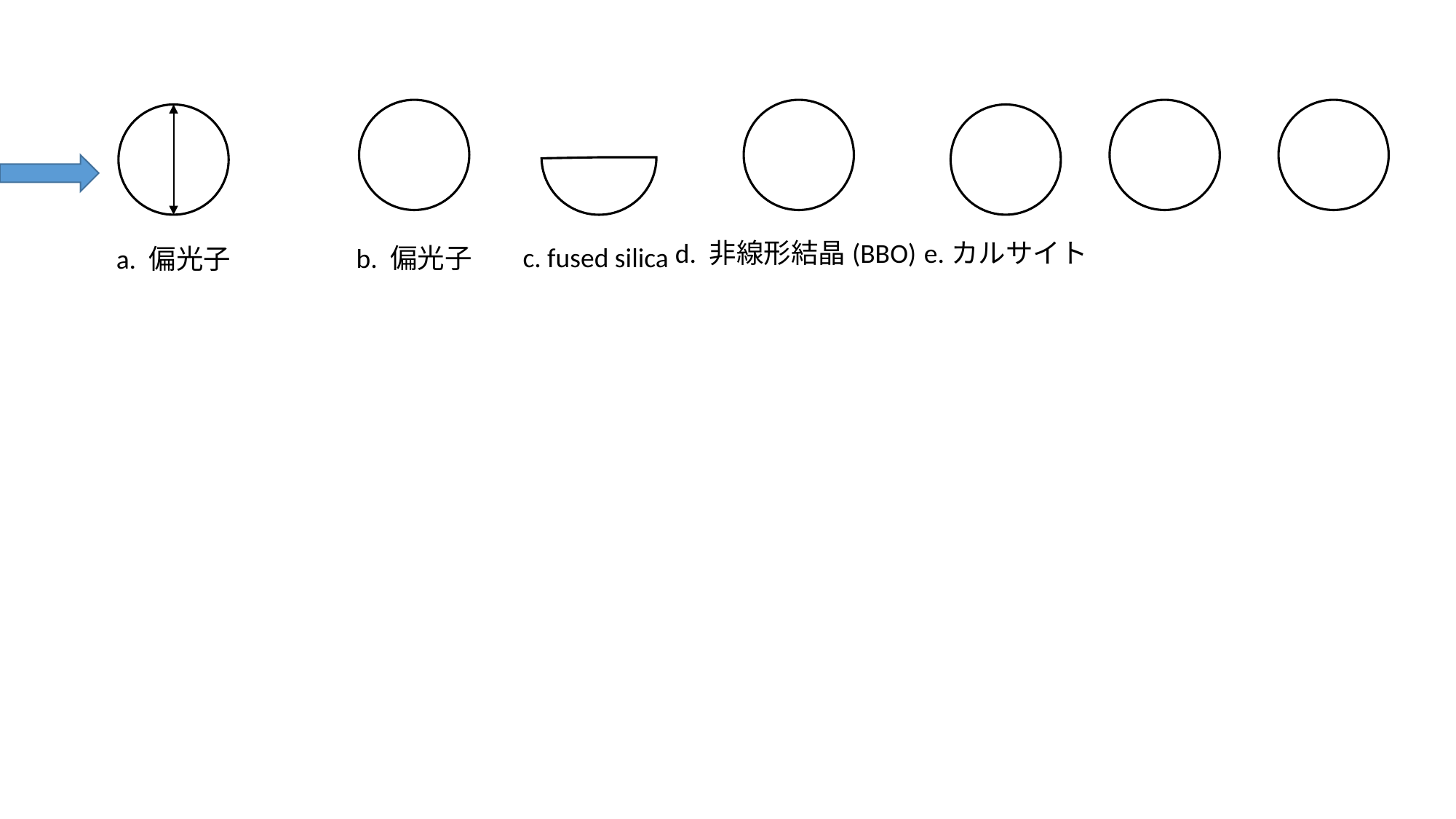

d. 非線形結晶(BBO)
e.カルサイト
c. fused silica
b. 偏光子
a. 偏光子